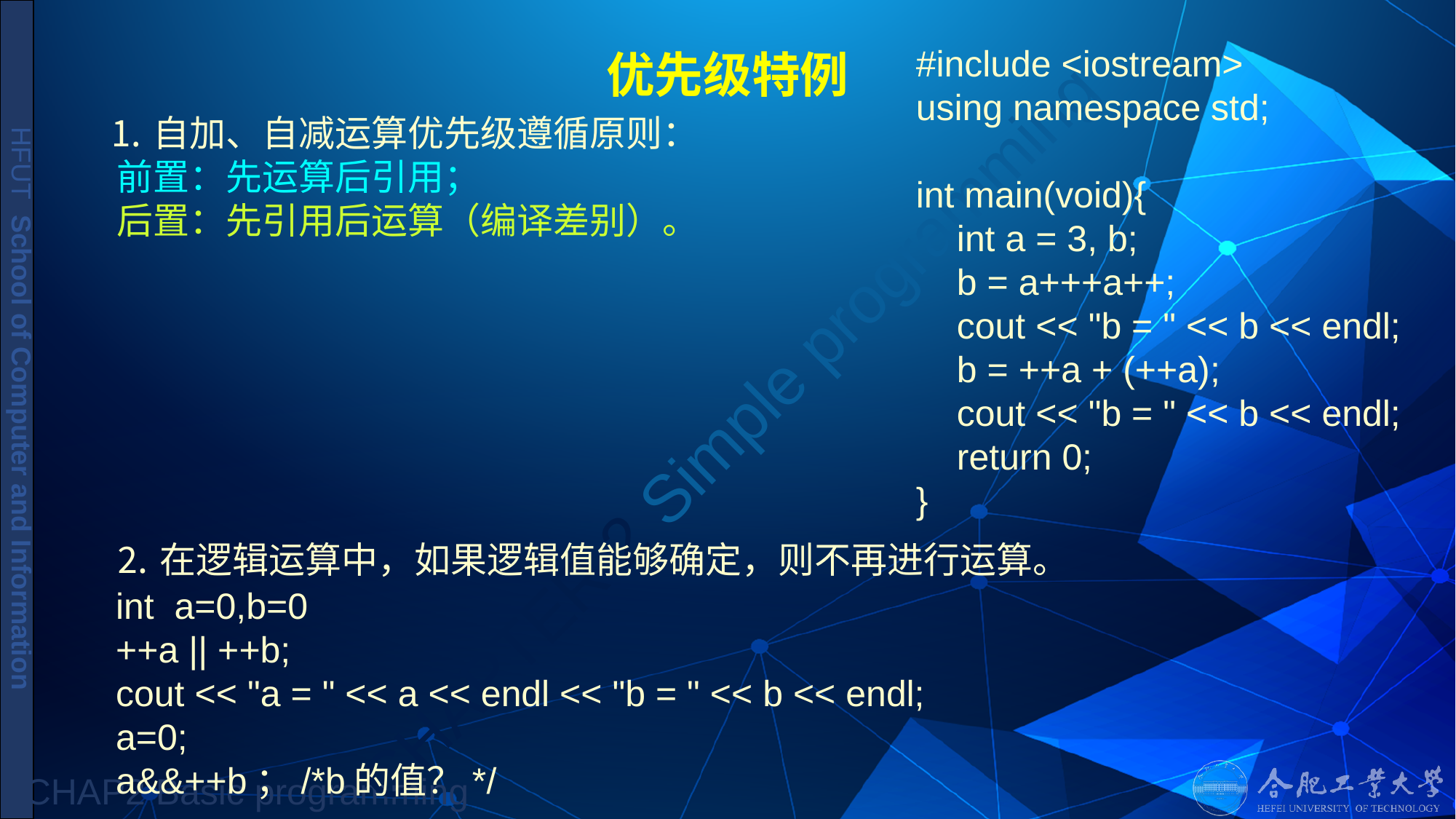

#include <iostream>
using namespace std;

int main(void){
    int a = 3, b;
    b = a+++a++;
    cout << "b = " << b << endl;
    b = ++a + (++a);
    cout << "b = " << b << endl;
    return 0;
}
# 优先级特例
        ⒈自加、自减运算优先级遵循原则：
        前置：先运算后引用；
        后置：先引用后运算（编译差别）。
⒉在逻辑运算中，如果逻辑值能够确定，则不再进行运算。
int  a=0,b=0
++a || ++b;
cout << "a = " << a << endl << "b = " << b << endl;
a=0;
a&&++b；/*b的值？*/